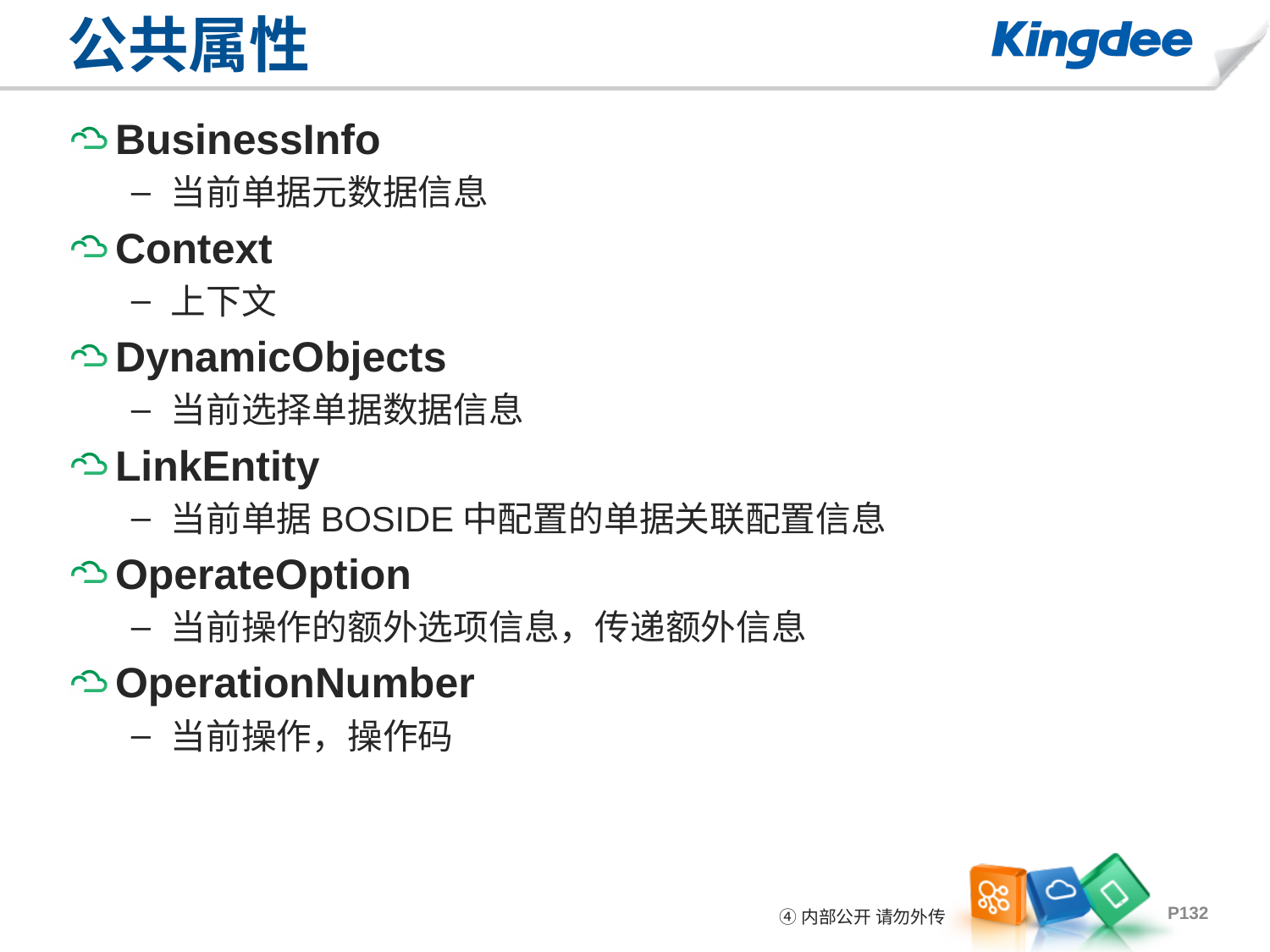

# 公共属性
BusinessInfo
当前单据元数据信息
Context
上下文
DynamicObjects
当前选择单据数据信息
LinkEntity
当前单据BOSIDE中配置的单据关联配置信息
OperateOption
当前操作的额外选项信息，传递额外信息
OperationNumber
当前操作，操作码